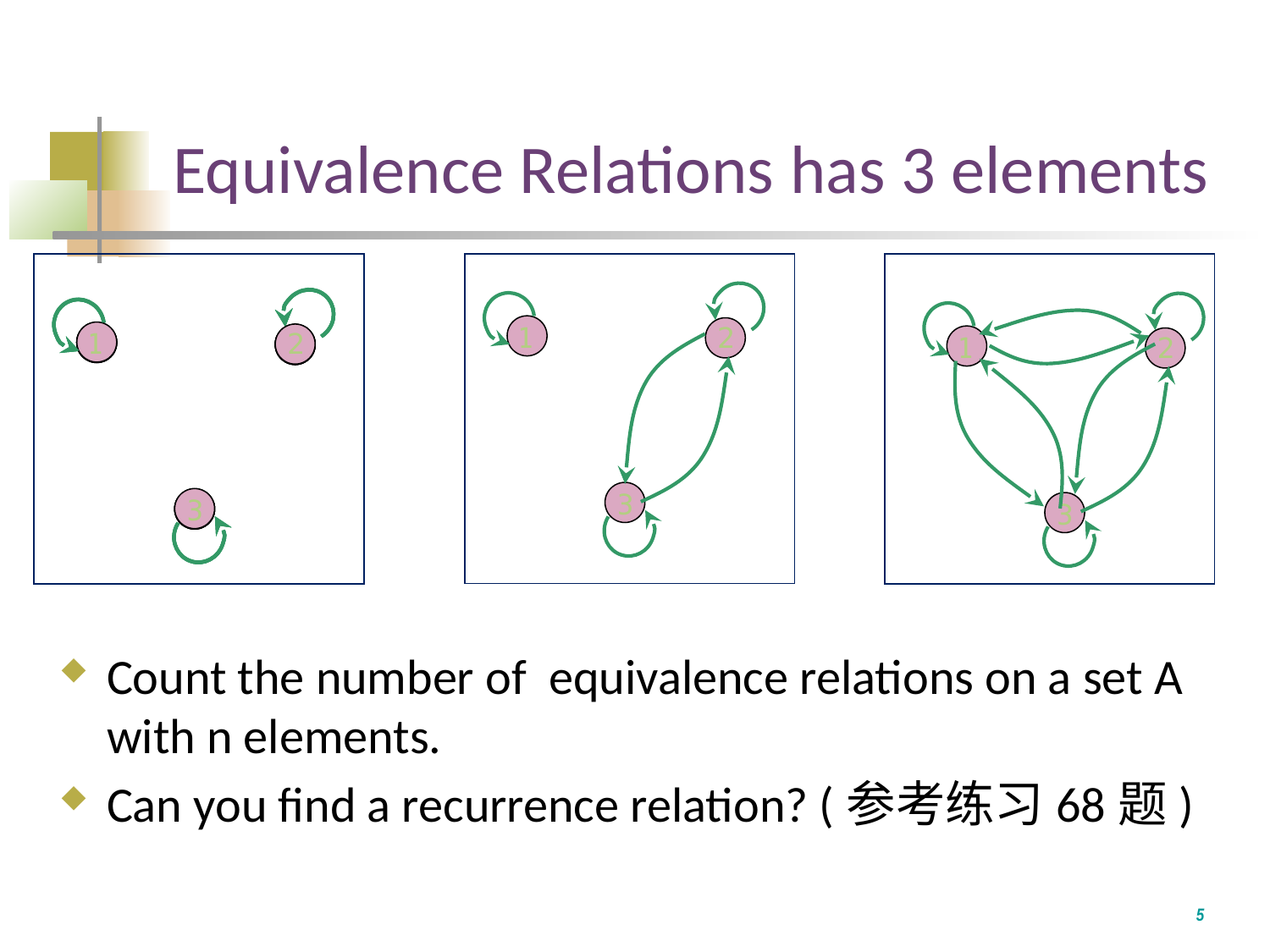

# Equivalence Relations has 3 elements

1
2

3

1
2

3

1
2

3

1
2

3

1
2

3

1
2

3

Count the number of  equivalence relations on a set A with n elements.
Can you find a recurrence relation? (参考练习68题)
5